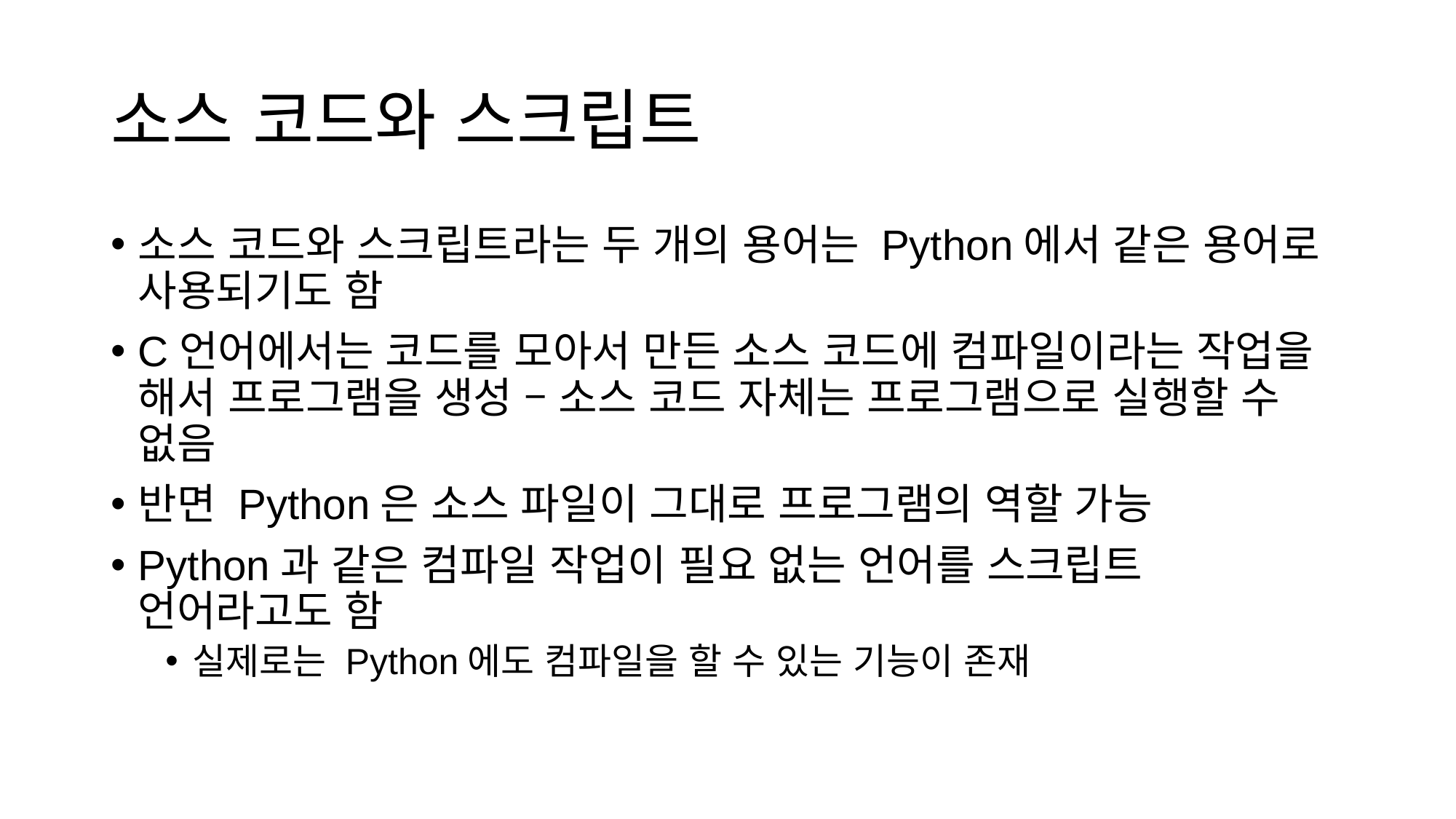

# 소스 코드와 스크립트
소스 코드와 스크립트라는 두 개의 용어는 Python에서 같은 용어로 사용되기도 함
C언어에서는 코드를 모아서 만든 소스 코드에 컴파일이라는 작업을 해서 프로그램을 생성 – 소스 코드 자체는 프로그램으로 실행할 수 없음
반면 Python은 소스 파일이 그대로 프로그램의 역할 가능
Python과 같은 컴파일 작업이 필요 없는 언어를 스크립트 언어라고도 함
실제로는 Python에도 컴파일을 할 수 있는 기능이 존재